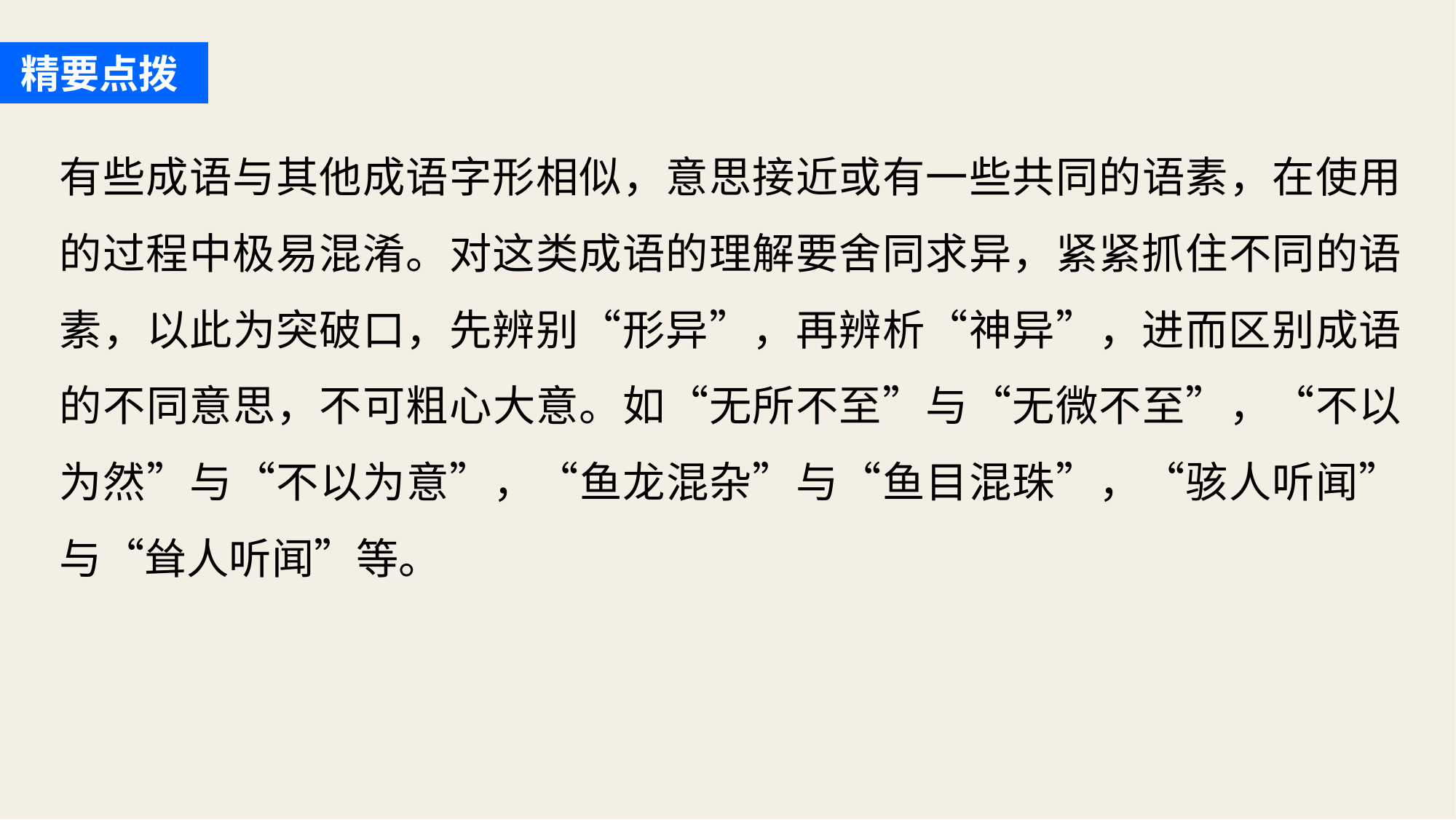

精要点拨
有些成语与其他成语字形相似，意思接近或有一些共同的语素，在使用的过程中极易混淆。对这类成语的理解要舍同求异，紧紧抓住不同的语素，以此为突破口，先辨别“形异”，再辨析“神异”，进而区别成语的不同意思，不可粗心大意。如“无所不至”与“无微不至”，“不以为然”与“不以为意”，“鱼龙混杂”与“鱼目混珠”，“骇人听闻”与“耸人听闻”等。